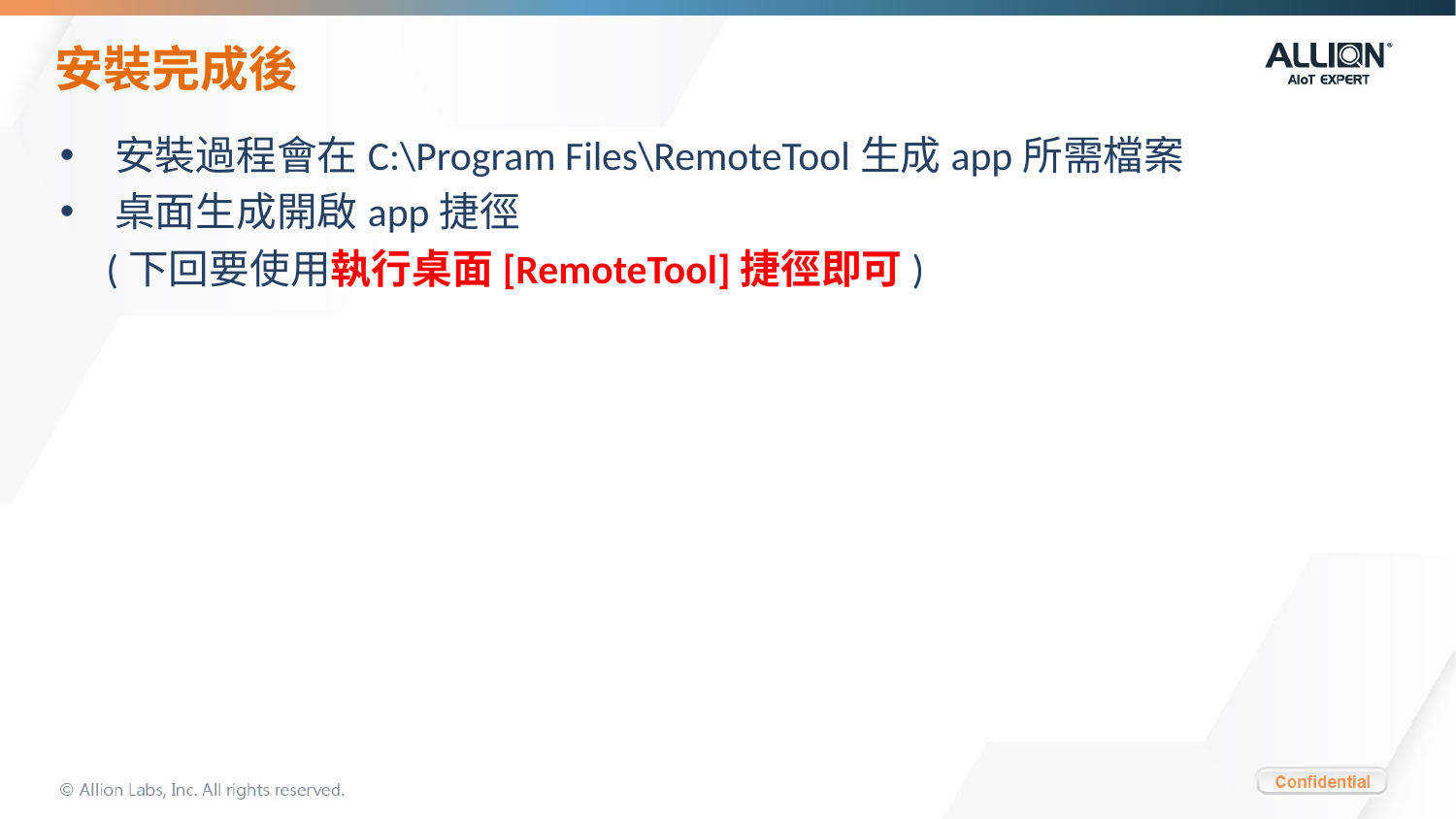

# 安裝完成後
安裝過程會在C:\Program Files\RemoteTool生成app所需檔案
桌面生成開啟app捷徑
     (下回要使用執行桌面[RemoteTool]捷徑即可)